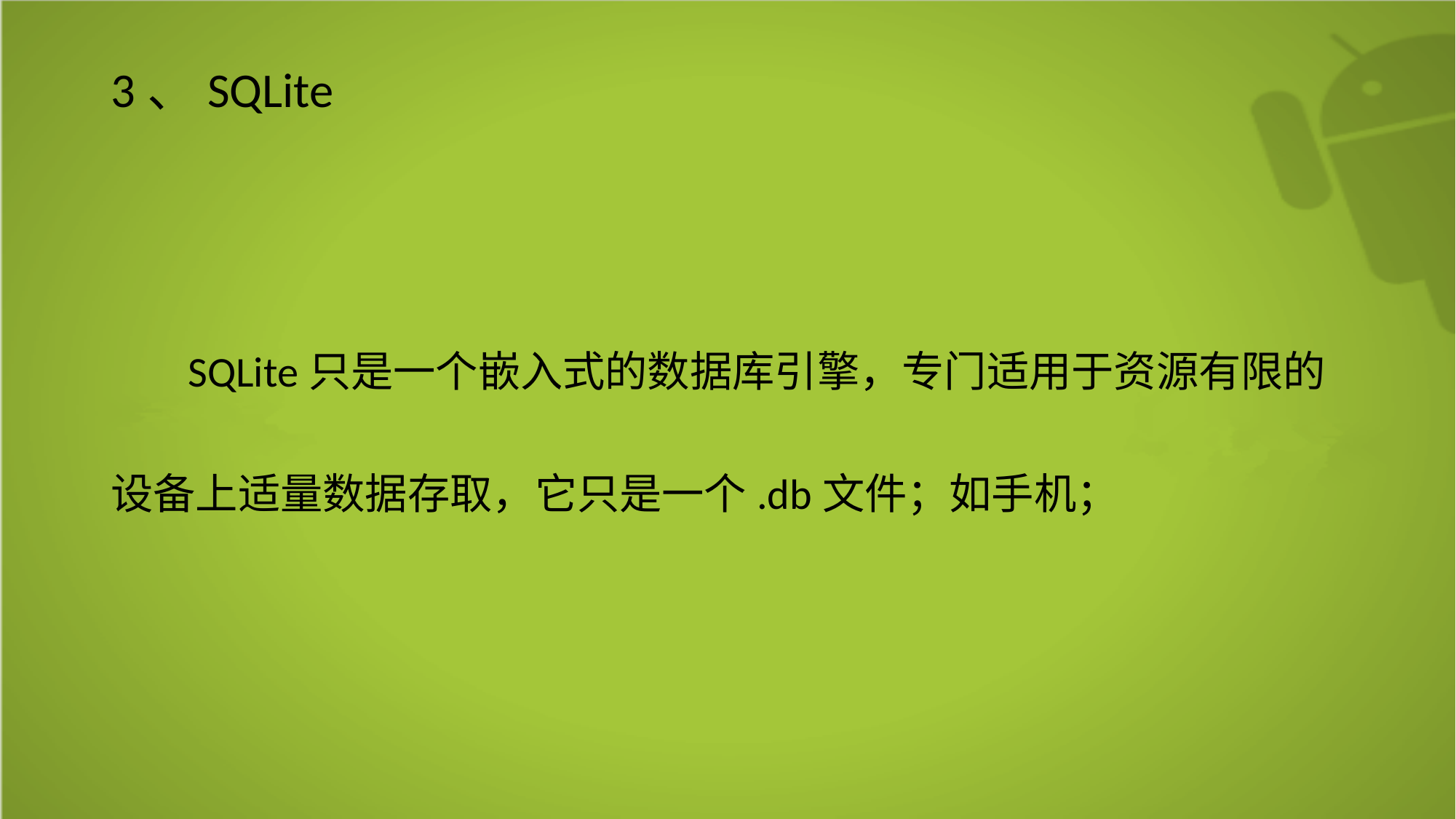

# 3、SQLite

        SQLite只是一个嵌入式的数据库引擎，专门适用于资源有限的

设备上适量数据存取，它只是一个.db文件；如手机；